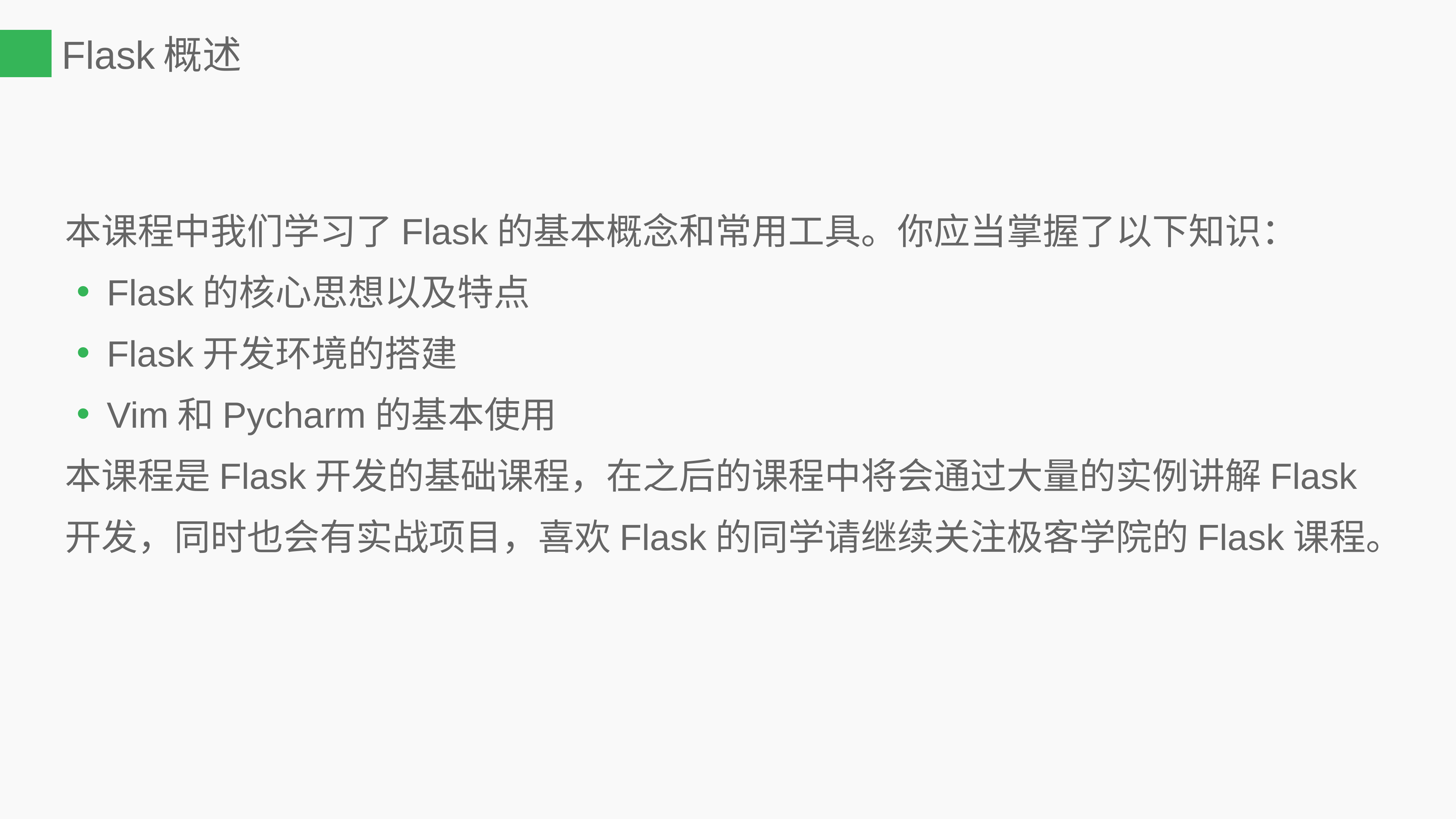

# Flask概述
本课程中我们学习了Flask的基本概念和常用工具。你应当掌握了以下知识：
Flask的核心思想以及特点
Flask开发环境的搭建
Vim和Pycharm的基本使用
本课程是Flask开发的基础课程，在之后的课程中将会通过大量的实例讲解Flask开发，同时也会有实战项目，喜欢Flask的同学请继续关注极客学院的Flask课程。